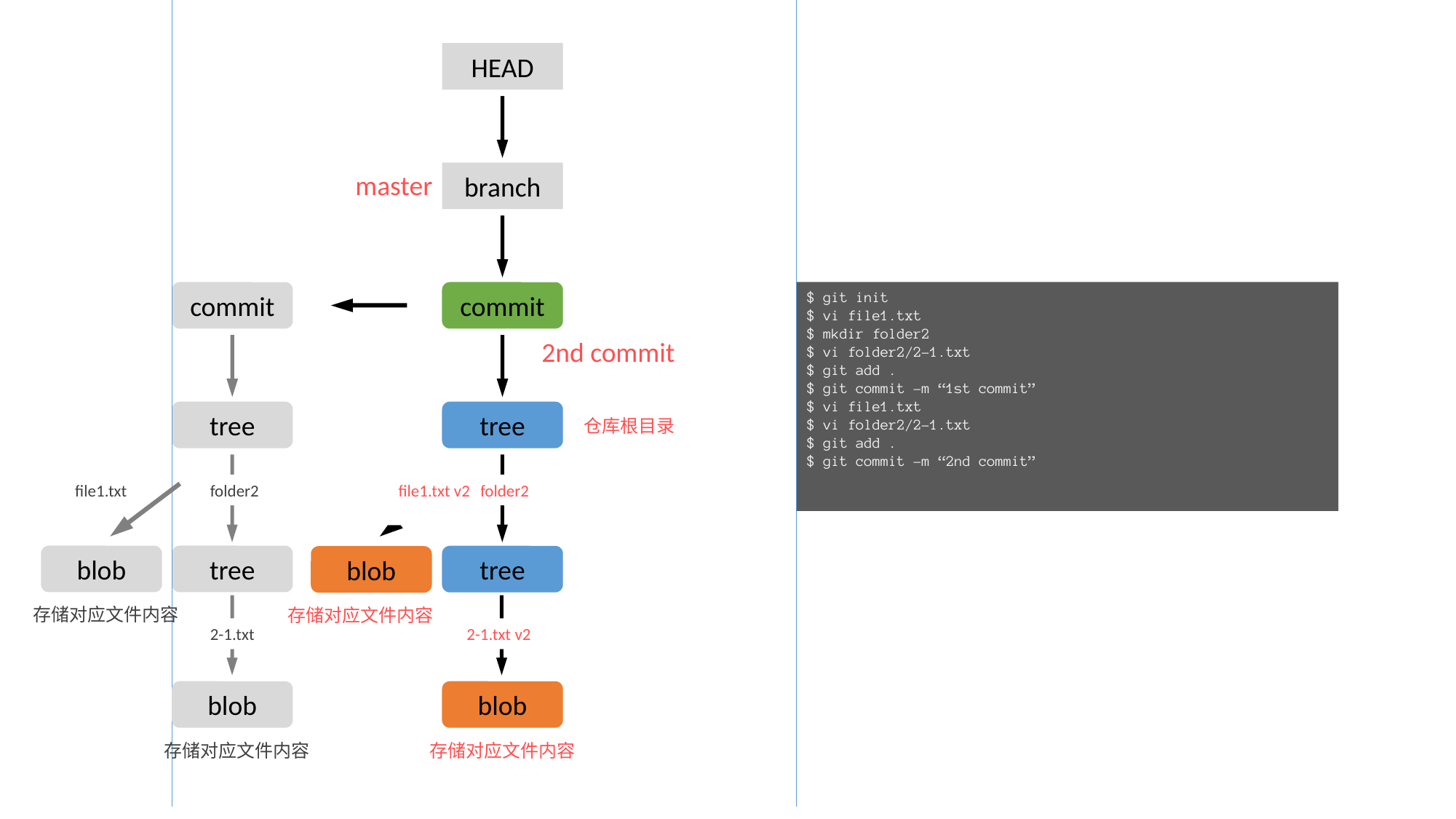

HEAD

master
branch

commit
commit
$ git init
$ vi file1.txt
$ mkdir folder2
$ vi folder2/2-1.txt
$ git add .
$ git commit –m “1st commit”
$ vi file1.txt
$ vi folder2/2-1.txt
$ git add .
$ git commit –m “2nd commit”

2nd commit

tree
tree
仓库根目录

file1.txt
folder2
file1.txt v2
folder2
blob
tree
tree
blob

存储对应文件内容
存储对应文件内容
2-1.txt
2-1.txt v2
blob
blob
存储对应文件内容
存储对应文件内容